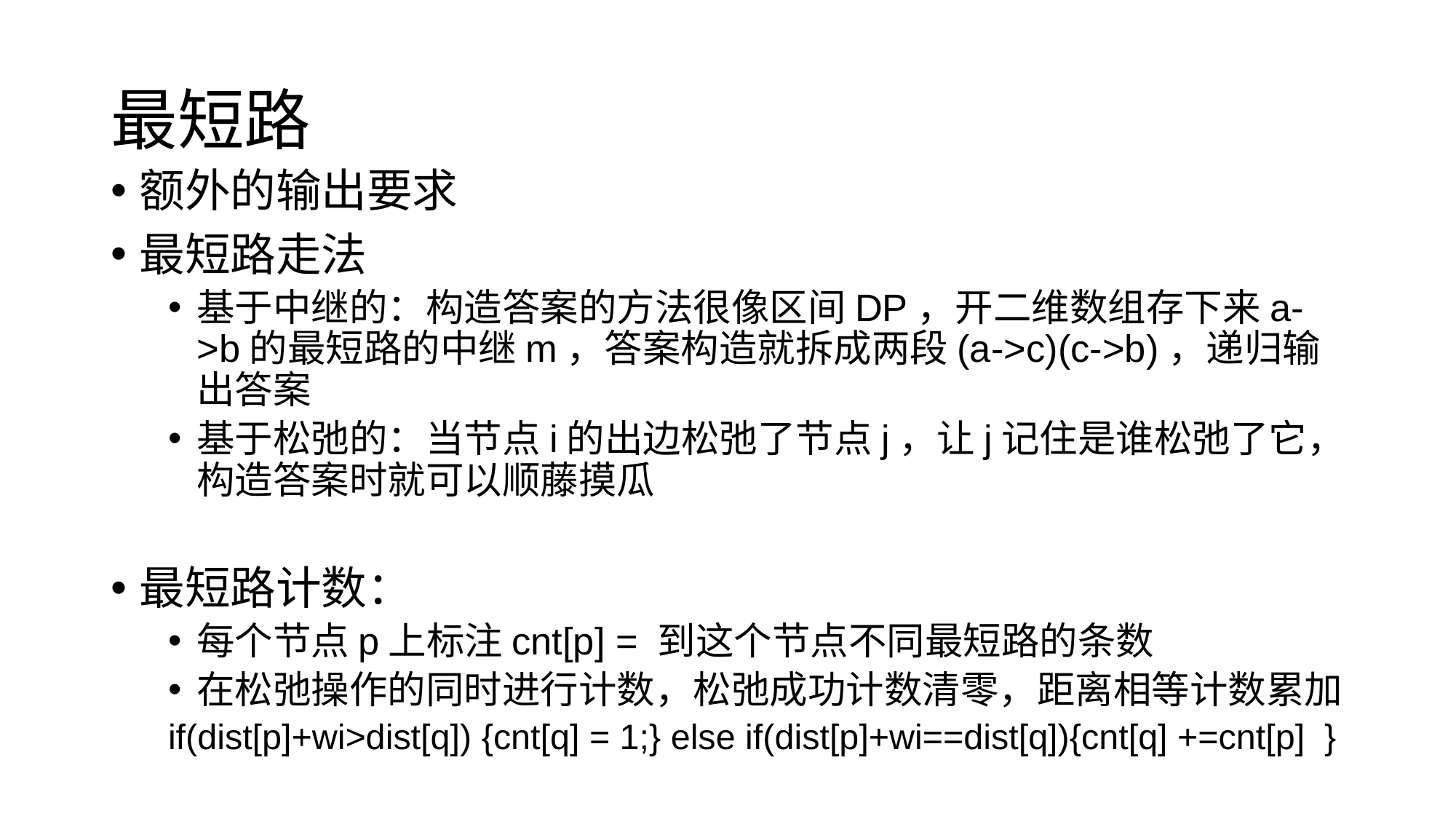

# 最短路
额外的输出要求
最短路走法
基于中继的：构造答案的方法很像区间DP，开二维数组存下来a->b的最短路的中继m，答案构造就拆成两段(a->c)(c->b)，递归输出答案
基于松弛的：当节点i的出边松弛了节点j，让j记住是谁松弛了它，构造答案时就可以顺藤摸瓜

最短路计数：
每个节点p上标注cnt[p] = 到这个节点不同最短路的条数
在松弛操作的同时进行计数，松弛成功计数清零，距离相等计数累加
if(dist[p]+wi>dist[q]) {cnt[q] = 1;} else if(dist[p]+wi==dist[q]){cnt[q] +=cnt[p]  }